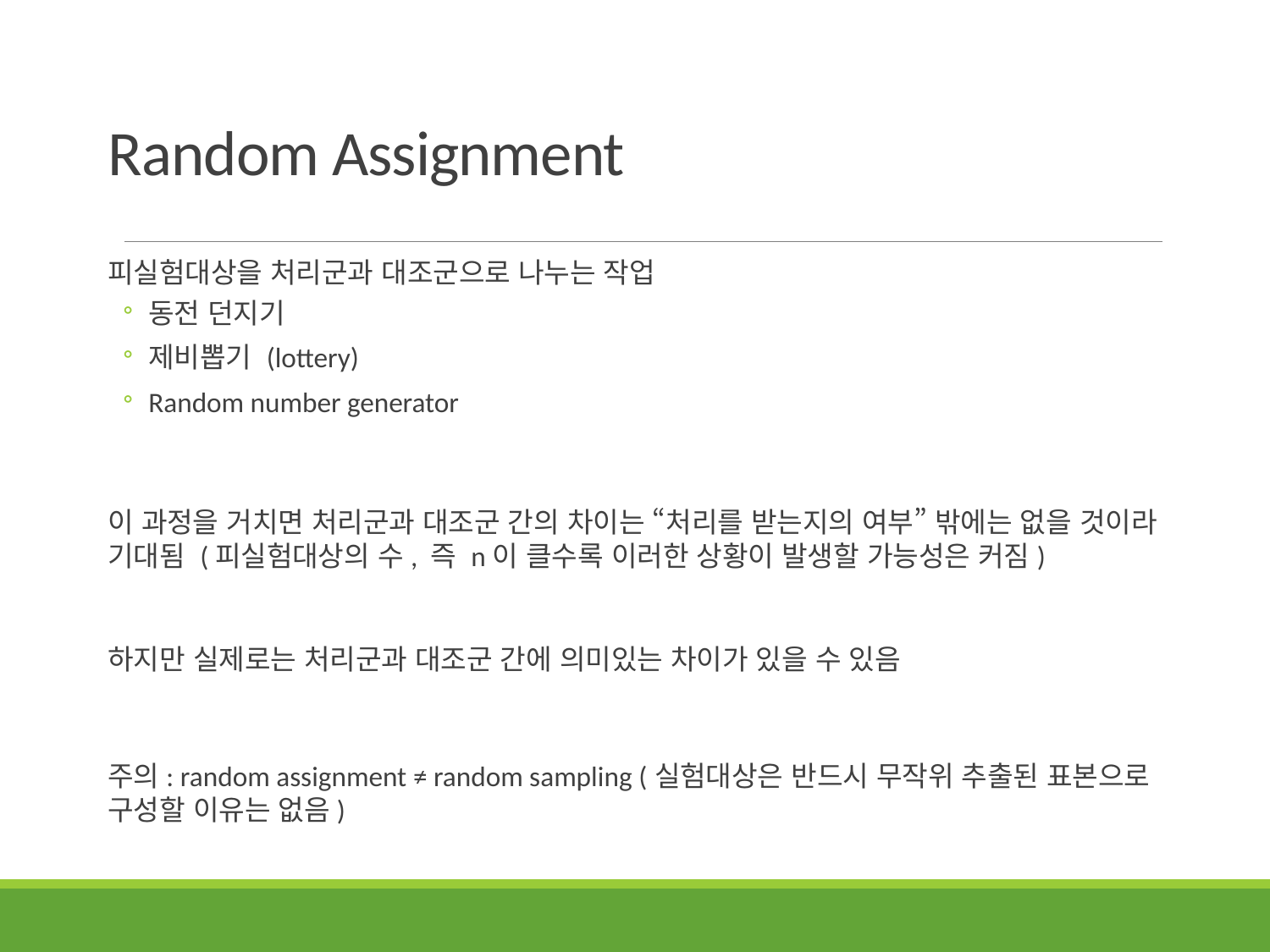

# Random Assignment
피실험대상을 처리군과 대조군으로 나누는 작업
동전 던지기
제비뽑기 (lottery)
Random number generator

이 과정을 거치면 처리군과 대조군 간의 차이는 “처리를 받는지의 여부” 밖에는 없을 것이라 기대됨 (피실험대상의 수, 즉 n이 클수록 이러한 상황이 발생할 가능성은 커짐)

하지만 실제로는 처리군과 대조군 간에 의미있는 차이가 있을 수 있음

주의: random assignment ≠ random sampling (실험대상은 반드시 무작위 추출된 표본으로 구성할 이유는 없음)